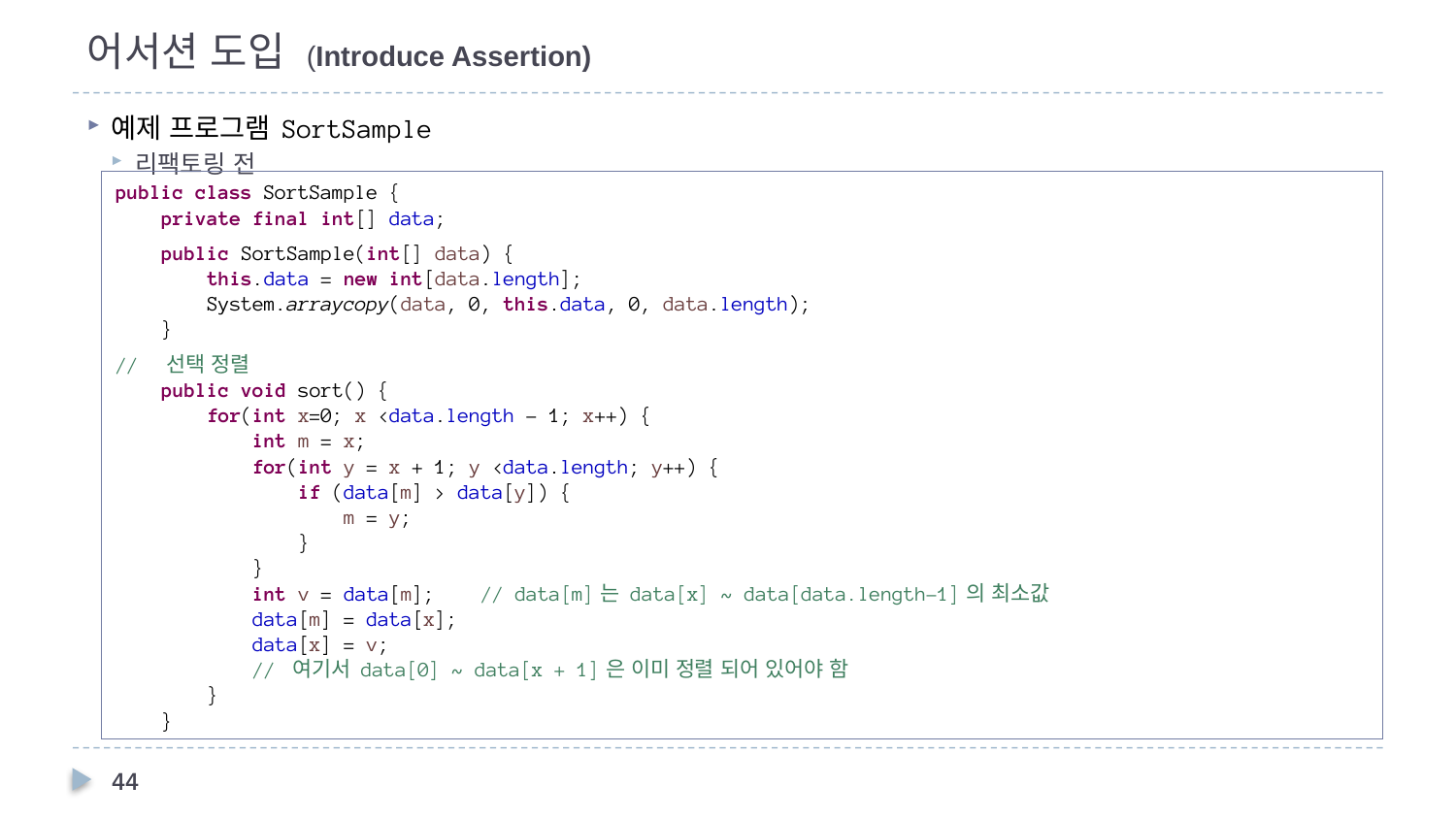

# 어서션 도입 (Introduce Assertion)
예제 프로그램 SortSample
리팩토링 전
public class SortSample {
    private final int[] data;

    public SortSample(int[] data) {
        this.data = new int[data.length];
        System.arraycopy(data, 0, this.data, 0, data.length);
    }

//  선택 정렬
    public void sort() {
        for(int x=0; x <data.length - 1; x++) {
            int m = x;
            for(int y = x + 1; y <data.length; y++) {
                if (data[m] > data[y]) {
                    m = y;
                }
            }
            int v = data[m];    // data[m]는 data[x] ~ data[data.length-1]의 최소값
            data[m] = data[x];
            data[x] = v;
            // 여기서 data[0] ~ data[x + 1]은 이미 정렬 되어 있어야 함
        }
    }
44